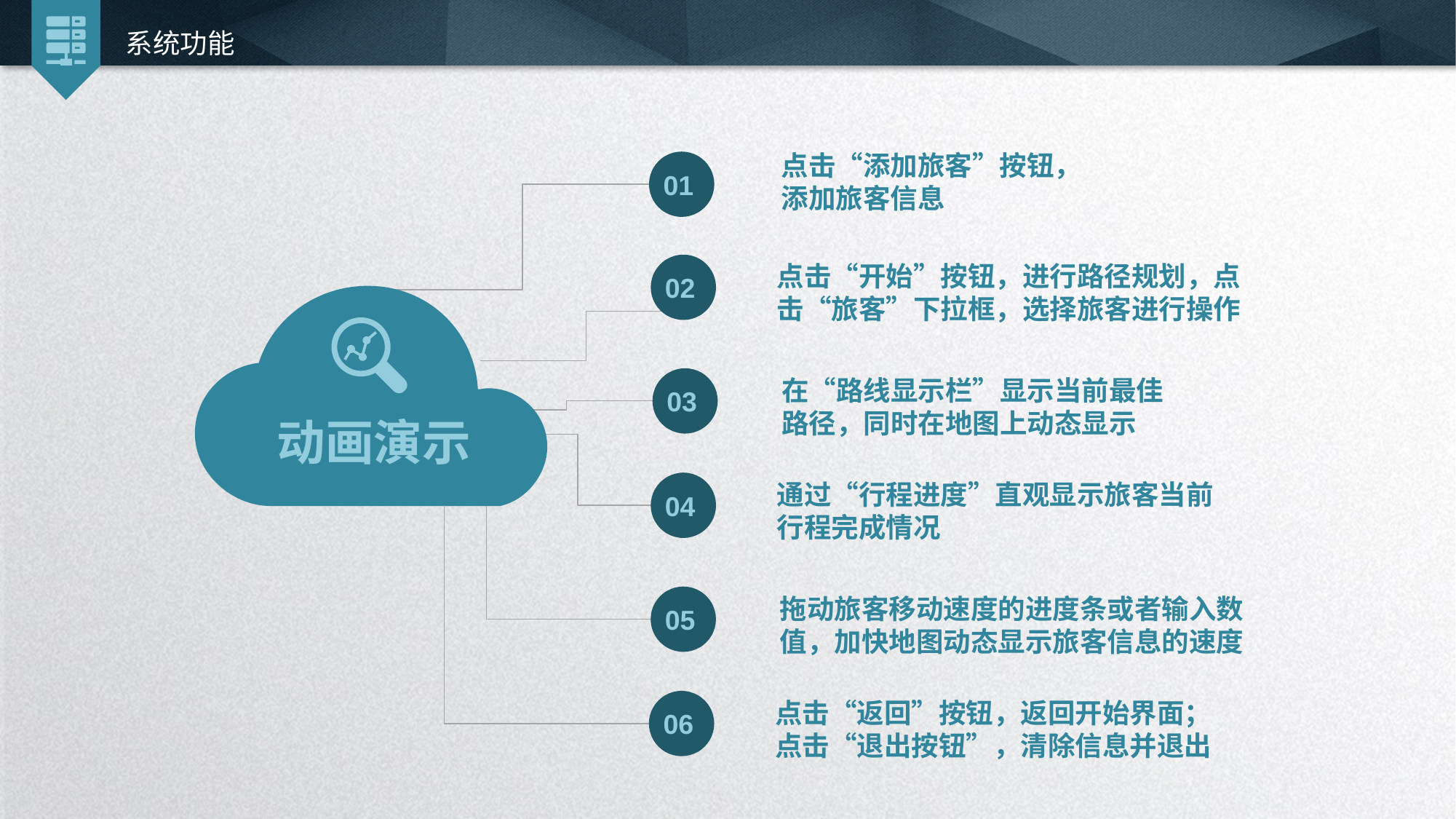

系统功能
点击“添加旅客”按钮，添加旅客信息

01
点击“开始”按钮，进行路径规划，点击“旅客”下拉框，选择旅客进行操作

02

在“路线显示栏”显示当前最佳路径，同时在地图上动态显示
03
动画演示
通过“行程进度”直观显示旅客当前行程完成情况

04

拖动旅客移动速度的进度条或者输入数值，加快地图动态显示旅客信息的速度
05
点击“返回”按钮，返回开始界面；
点击“退出按钮”，清除信息并退出

06
延时符